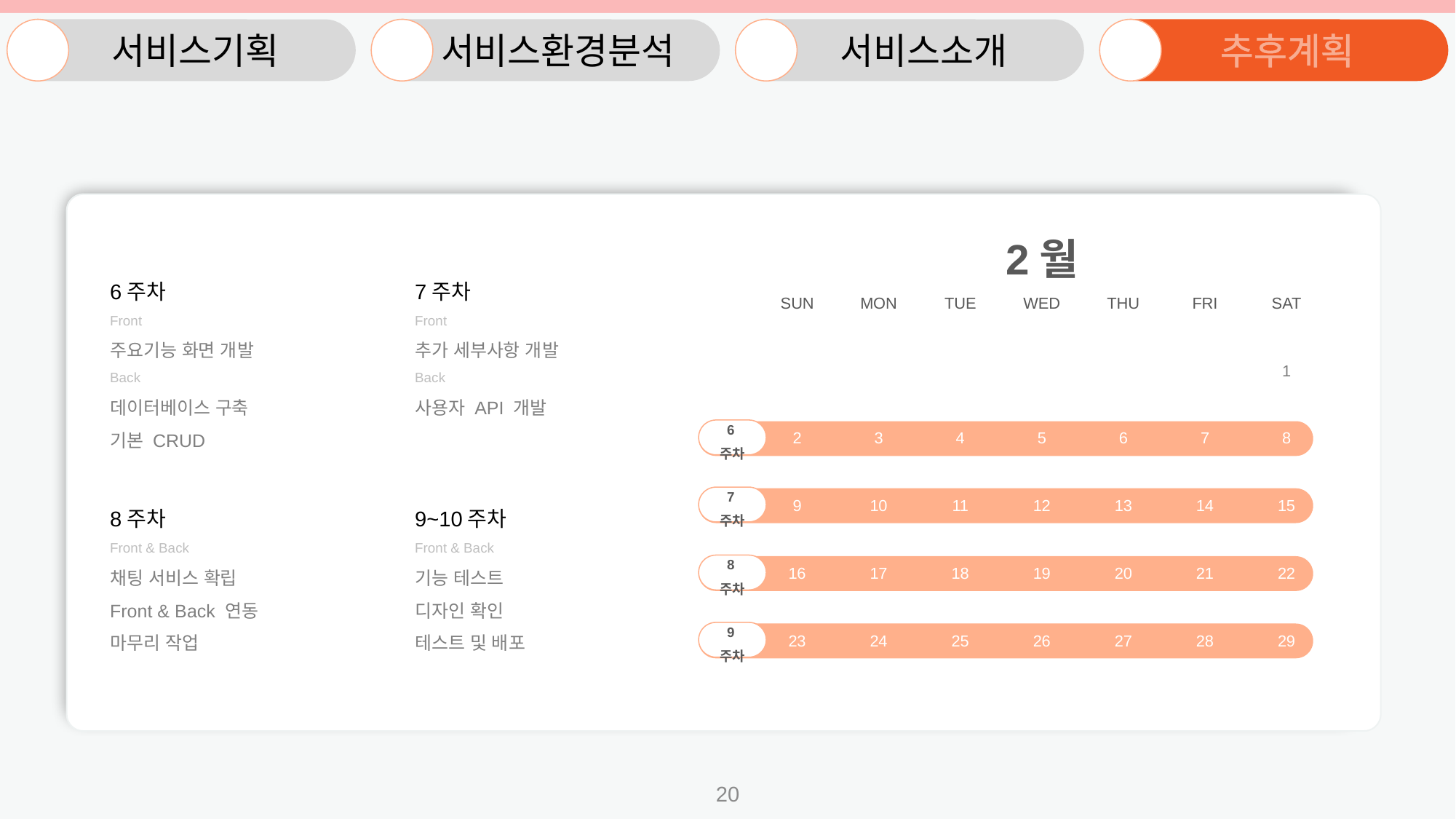

2월
6주차
Front
주요기능 화면 개발
Back
데이터베이스 구축
기본 CRUD
7주차
Front
추가 세부사항 개발
Back
사용자 API 개발
| SUN | MON | TUE | WED | THU | FRI | SAT |
| --- | --- | --- | --- | --- | --- | --- |
|  |  |  |  |  |  | 1 |
| 2 | 3 | 4 | 5 | 6 | 7 | 8 |
| 9 | 10 | 11 | 12 | 13 | 14 | 15 |
| 16 | 17 | 18 | 19 | 20 | 21 | 22 |
| 23 | 24 | 25 | 26 | 27 | 28 | 29 |
6주차

7주차

8주차
Front & Back
채팅 서비스 확립
Front & Back 연동
마무리 작업
9~10주차
Front & Back
기능 테스트
디자인 확인
테스트 및 배포
8주차

9주차

20